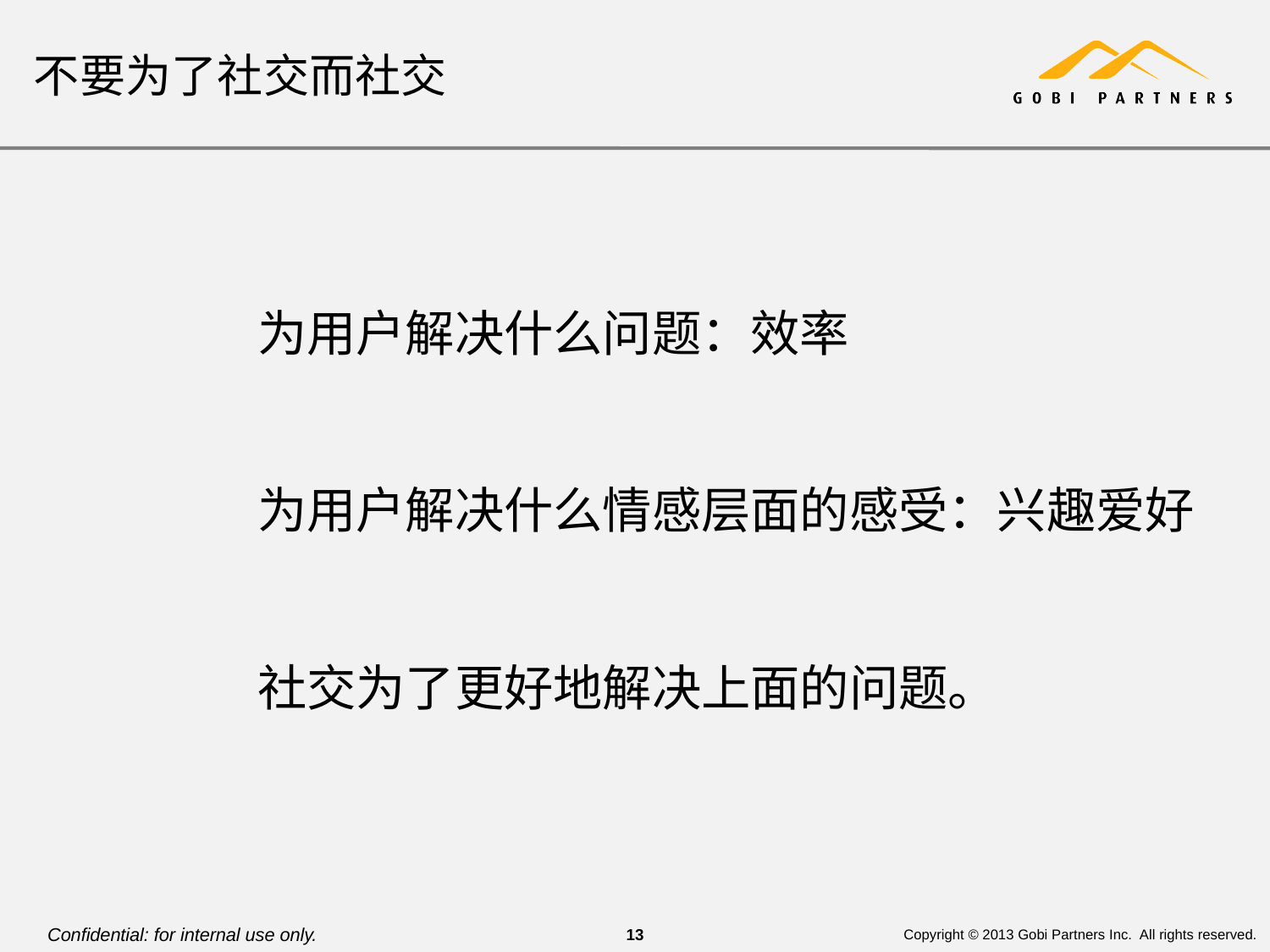

# 不要为了社交而社交
为用户解决什么问题：效率

为用户解决什么情感层面的感受：兴趣爱好

社交为了更好地解决上面的问题。